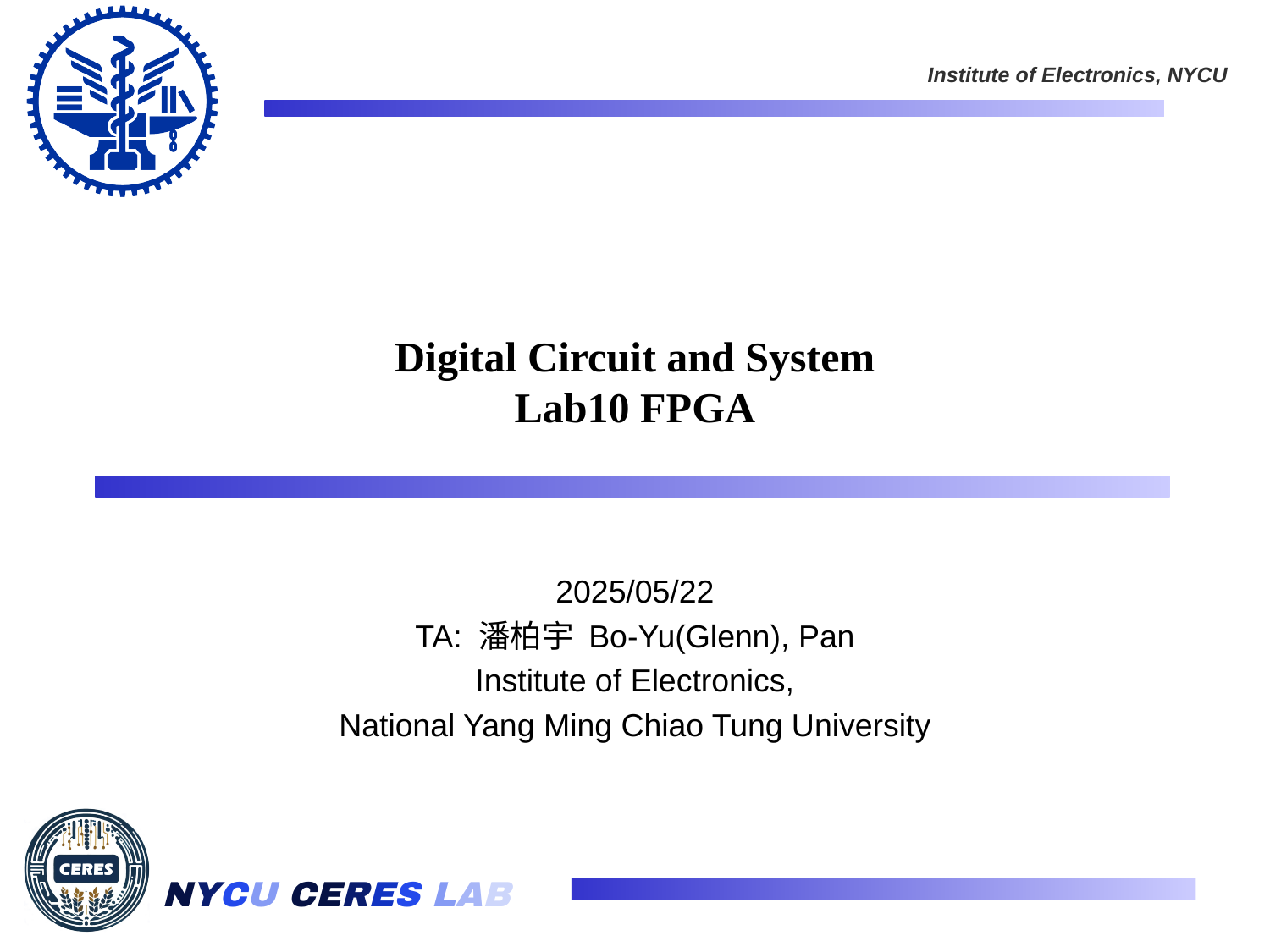

# Digital Circuit and System Lab10 FPGA
2025/05/22
TA: 潘柏宇 Bo-Yu(Glenn), Pan
Institute of Electronics,
National Yang Ming Chiao Tung University